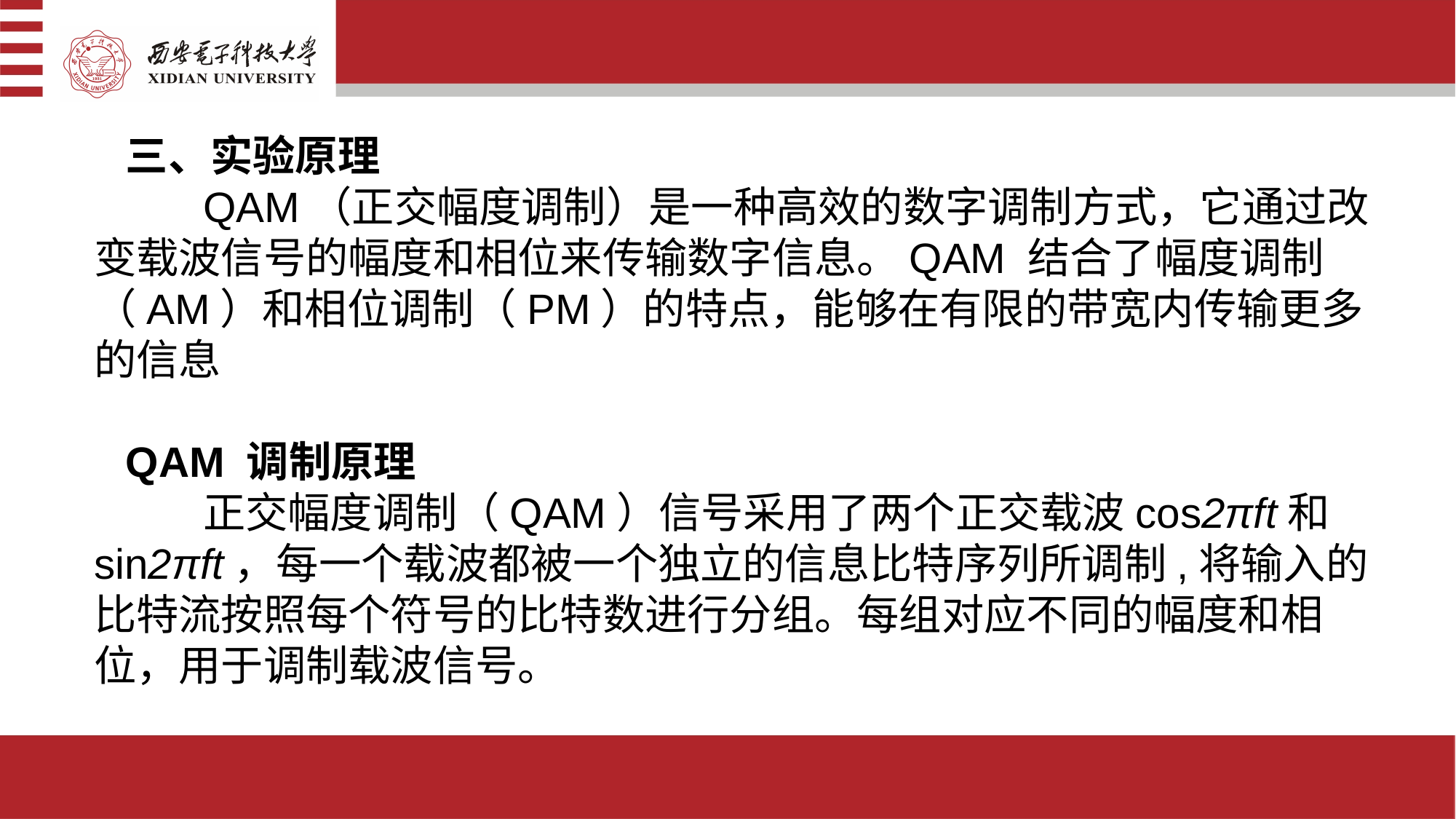

三、实验原理
	QAM（正交幅度调制）是一种高效的数字调制方式，它通过改变载波信号的幅度和相位来传输数字信息。QAM 结合了幅度调制（AM）和相位调制（PM）的特点，能够在有限的带宽内传输更多的信息

QAM 调制原理
	正交幅度调制（QAM）信号采用了两个正交载波cos2πft和sin2πft，每一个载波都被一个独立的信息比特序列所调制,将输入的比特流按照每个符号的比特数进行分组。每组对应不同的幅度和相位，用于调制载波信号。